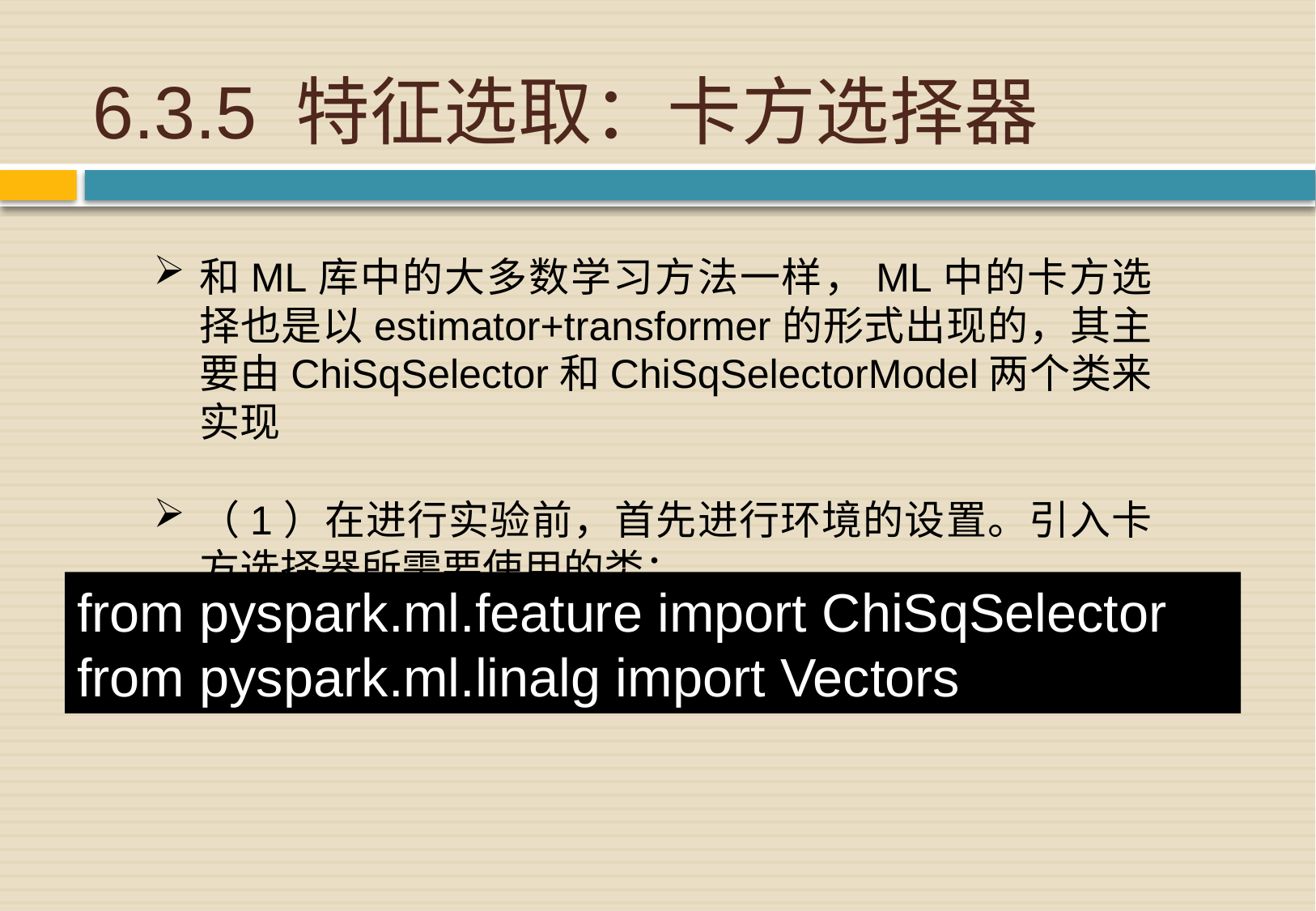

# 6.3.5 特征选取：卡方选择器
和ML库中的大多数学习方法一样，ML中的卡方选择也是以estimator+transformer的形式出现的，其主要由ChiSqSelector和ChiSqSelectorModel两个类来实现

（1）在进行实验前，首先进行环境的设置。引入卡方选择器所需要使用的类：
from pyspark.ml.feature import ChiSqSelector
from pyspark.ml.linalg import Vectors